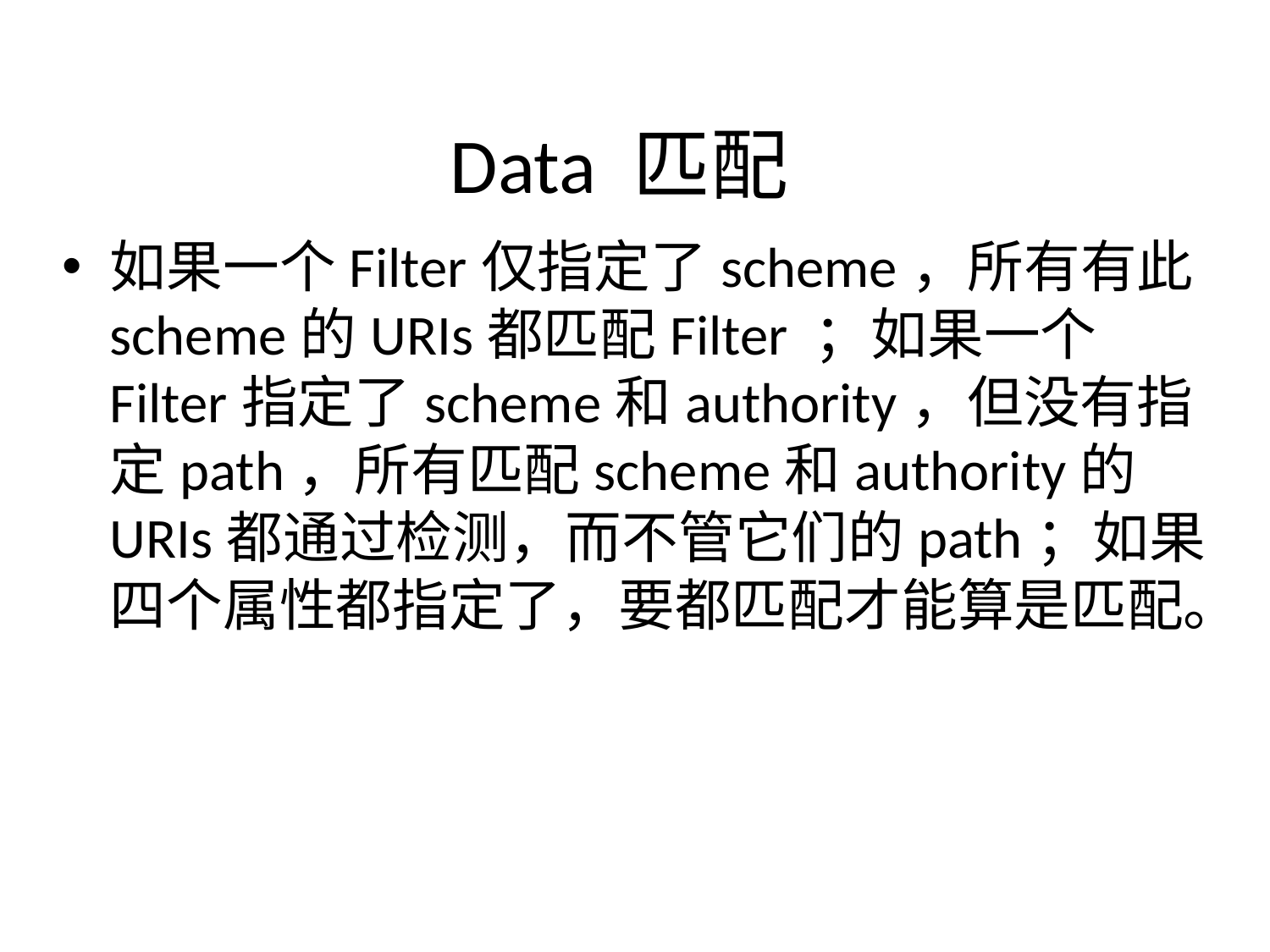

# Data 匹配
如果一个Filter仅指定了scheme，所有有此scheme的URIs都匹配Filter ；如果一个Filter指定了scheme和authority，但没有指定path，所有匹配scheme和authority的URIs都通过检测，而不管它们的path；如果四个属性都指定了，要都匹配才能算是匹配。